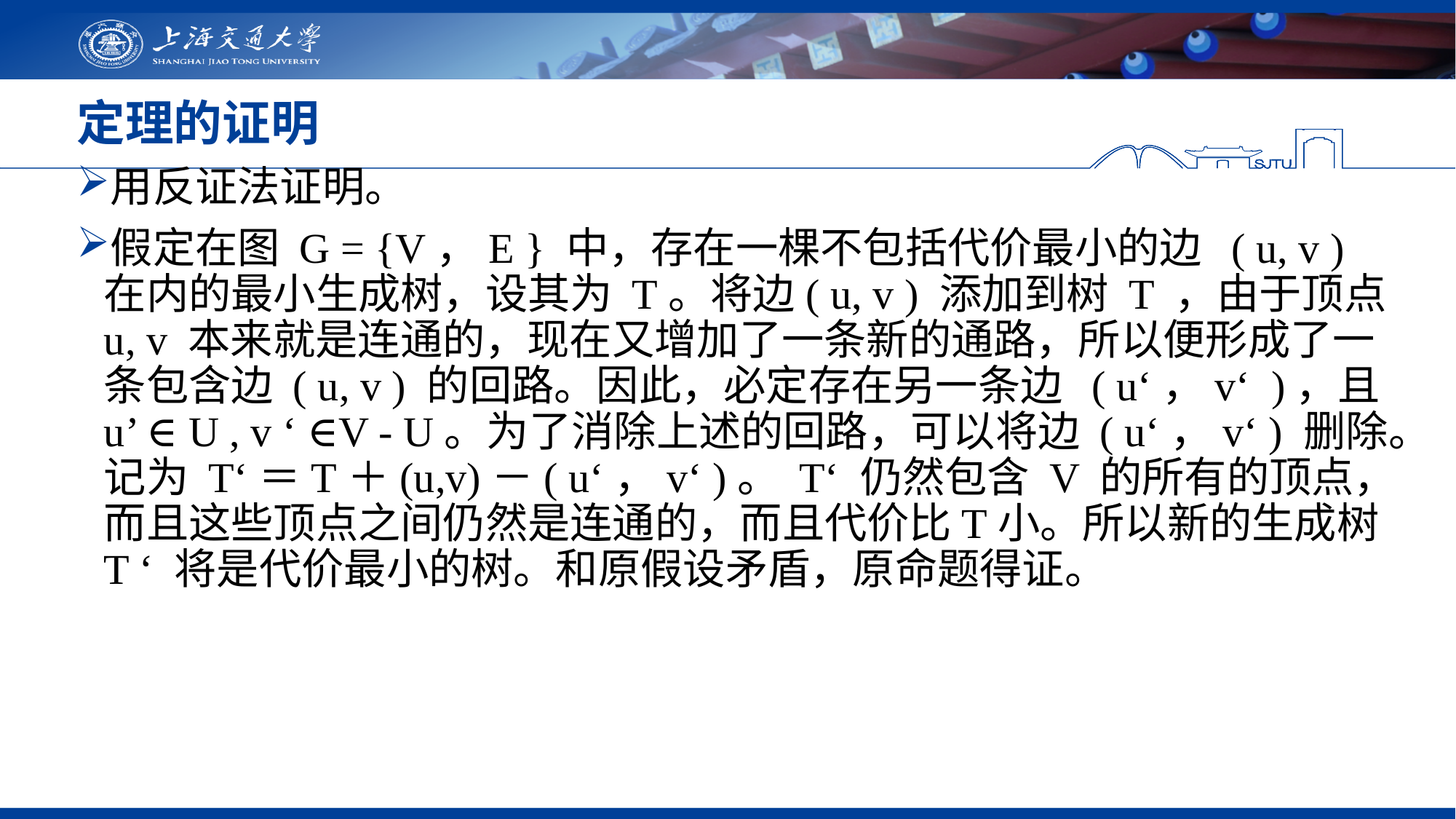

# 定理的证明
用反证法证明。
假定在图 G = {V，E } 中，存在一棵不包括代价最小的边  ( u, v ) 在内的最小生成树，设其为 T。将边( u, v ) 添加到树 T ，由于顶点 u, v 本来就是连通的，现在又增加了一条新的通路，所以便形成了一条包含边 ( u, v ) 的回路。因此，必定存在另一条边  ( u‘，v‘  )，且 u’ ∈ U , v ‘ ∈V - U。为了消除上述的回路，可以将边 ( u‘，v‘ ) 删除。记为 T‘＝T＋(u,v)－( u‘，v‘ )。 T‘ 仍然包含 V 的所有的顶点，而且这些顶点之间仍然是连通的，而且代价比T小。所以新的生成树 T ‘ 将是代价最小的树。和原假设矛盾，原命题得证。